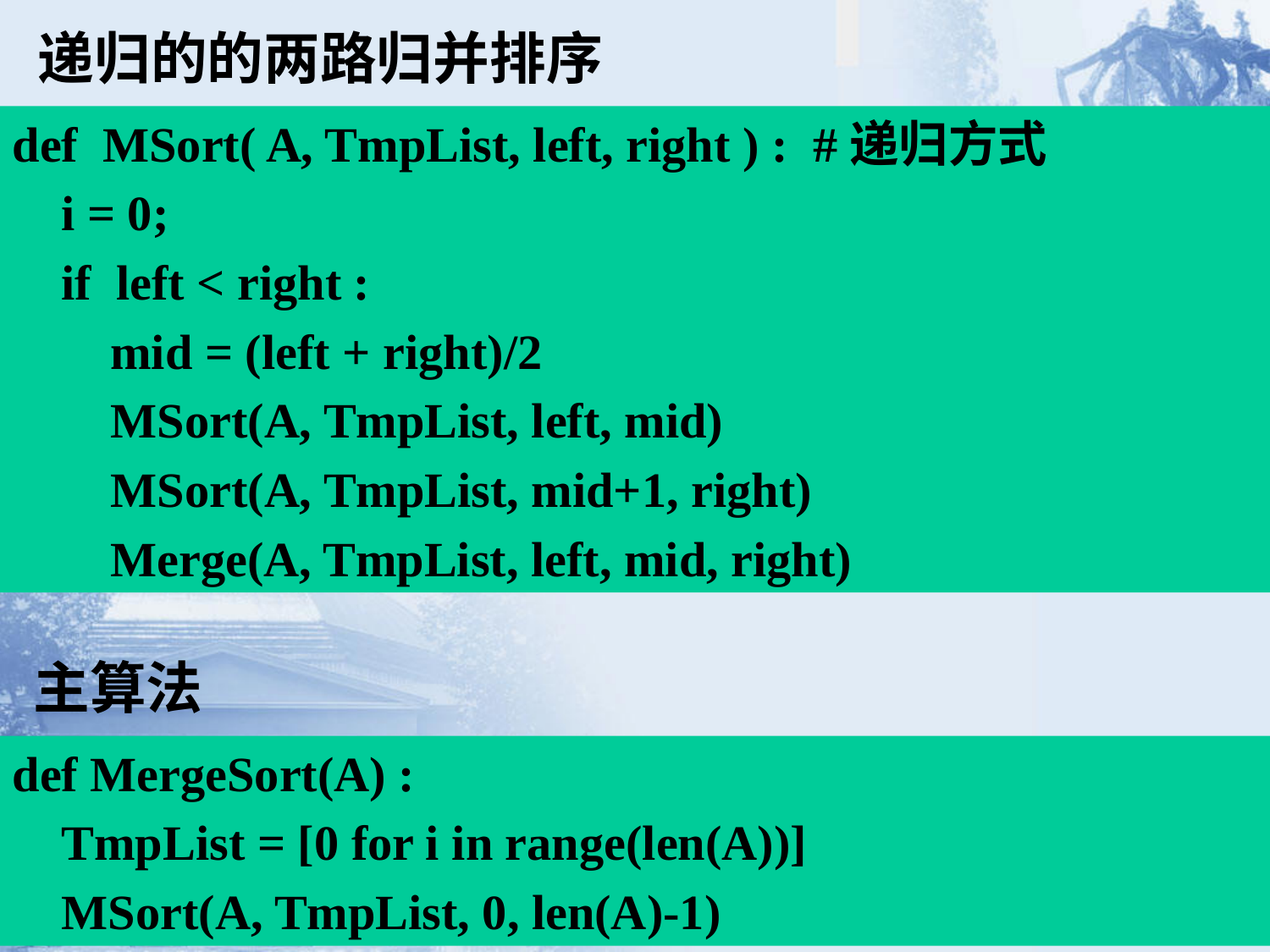

递归的的两路归并排序
def  MSort( A, TmpList, left, right ) :  #递归方式
    i = 0;
    if  left < right :
        mid = (left + right)/2
        MSort(A, TmpList, left, mid)
        MSort(A, TmpList, mid+1, right)
        Merge(A, TmpList, left, mid, right)
主算法
def MergeSort(A) :
    TmpList = [0 for i in range(len(A))]
    MSort(A, TmpList, 0, len(A)-1)